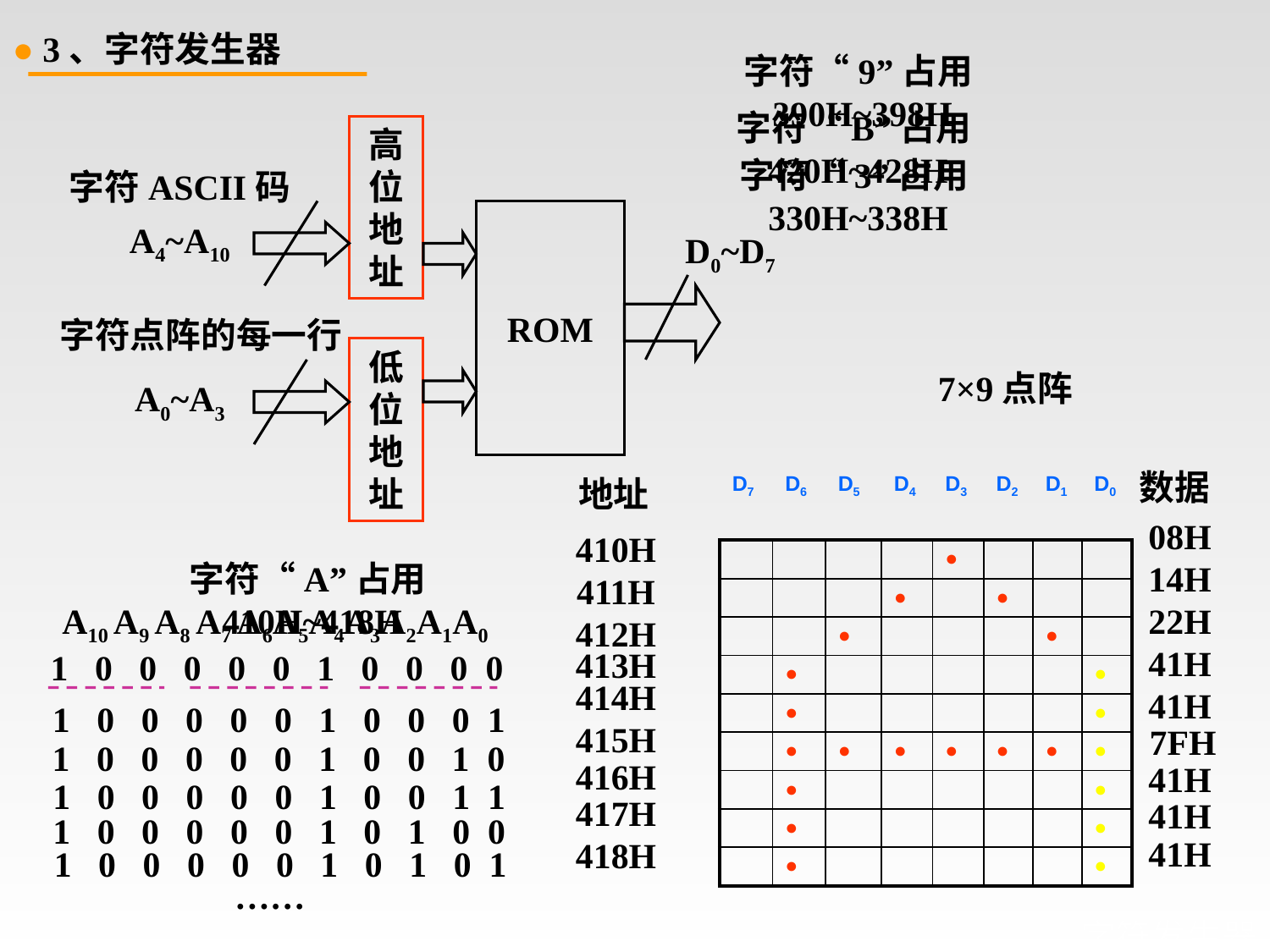

● 3、字符发生器

字符“9”占用390H~398H
字符“B”占用420H~428H
高位地址
字符ASCII码

ROM
A4~A10

D0~D7

字符点阵的每一行
低位地址

A0~A3

字符“3”占用330H~338H
7×9点阵
数据
地址
| D7 | D6 | D5 | D4 | D3 | D2 | D1 | D0 |
| --- | --- | --- | --- | --- | --- | --- | --- |
|  |  |  |  | ● |  |  |  |
|  |  |  | ● |  | ● |  |  |
|  |  | ● |  |  |  | ● |  |
|  | ● |  |  |  |  |  | ● |
|  | ● |  |  |  |  |  | ● |
|  | ● | ● | ● | ● | ● | ● | ● |
|  | ● |  |  |  |  |  | ● |
|  | ● |  |  |  |  |  | ● |
|  | ● |  |  |  |  |  | ● |
08H
410H
字符“A”占用410H~418H
14H
411H
A10 A9 A8 A7 A6A5A4A3A2A1A0
22H
412H
41H
413H
1   0   0   0   0   0   1   0   0   0  0
414H
41H

1   0   0   0   0   0   1   0   0   0  1
415H
7FH
1   0   0   0   0   0   1   0   0   1  0
416H
41H
1   0   0   0   0   0   1   0   0   1  1
417H
41H
1   0   0   0   0   0   1   0   1   0  0
41H
418H
1   0   0   0   0   0   1   0   1   0  1
……
# 字符发生器